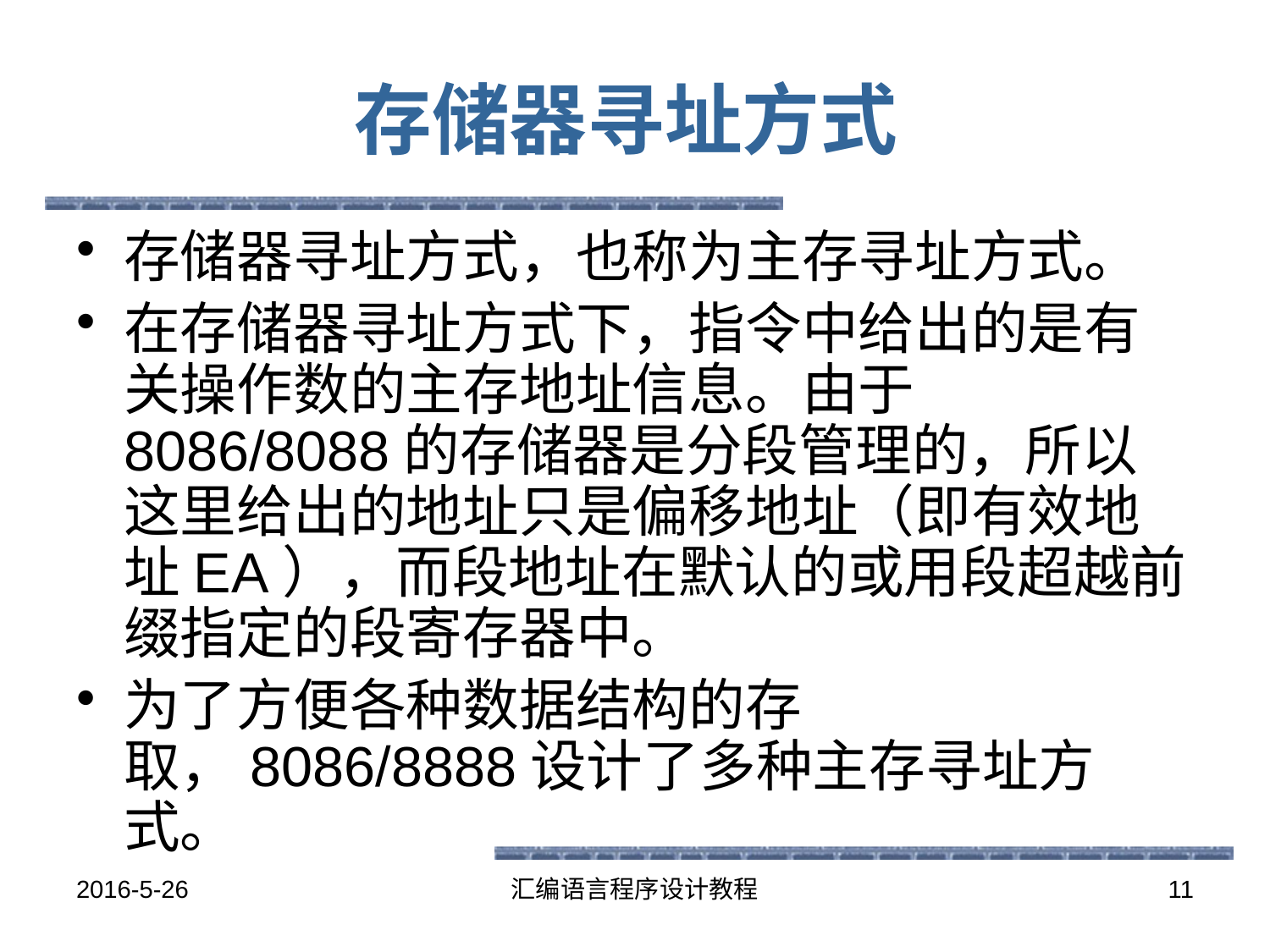

# 存储器寻址方式
存储器寻址方式，也称为主存寻址方式。
在存储器寻址方式下，指令中给出的是有关操作数的主存地址信息。由于8086/8088的存储器是分段管理的，所以这里给出的地址只是偏移地址（即有效地址EA），而段地址在默认的或用段超越前缀指定的段寄存器中。
为了方便各种数据结构的存取，8086/8888设计了多种主存寻址方式。
2016-5-26
汇编语言程序设计教程
11